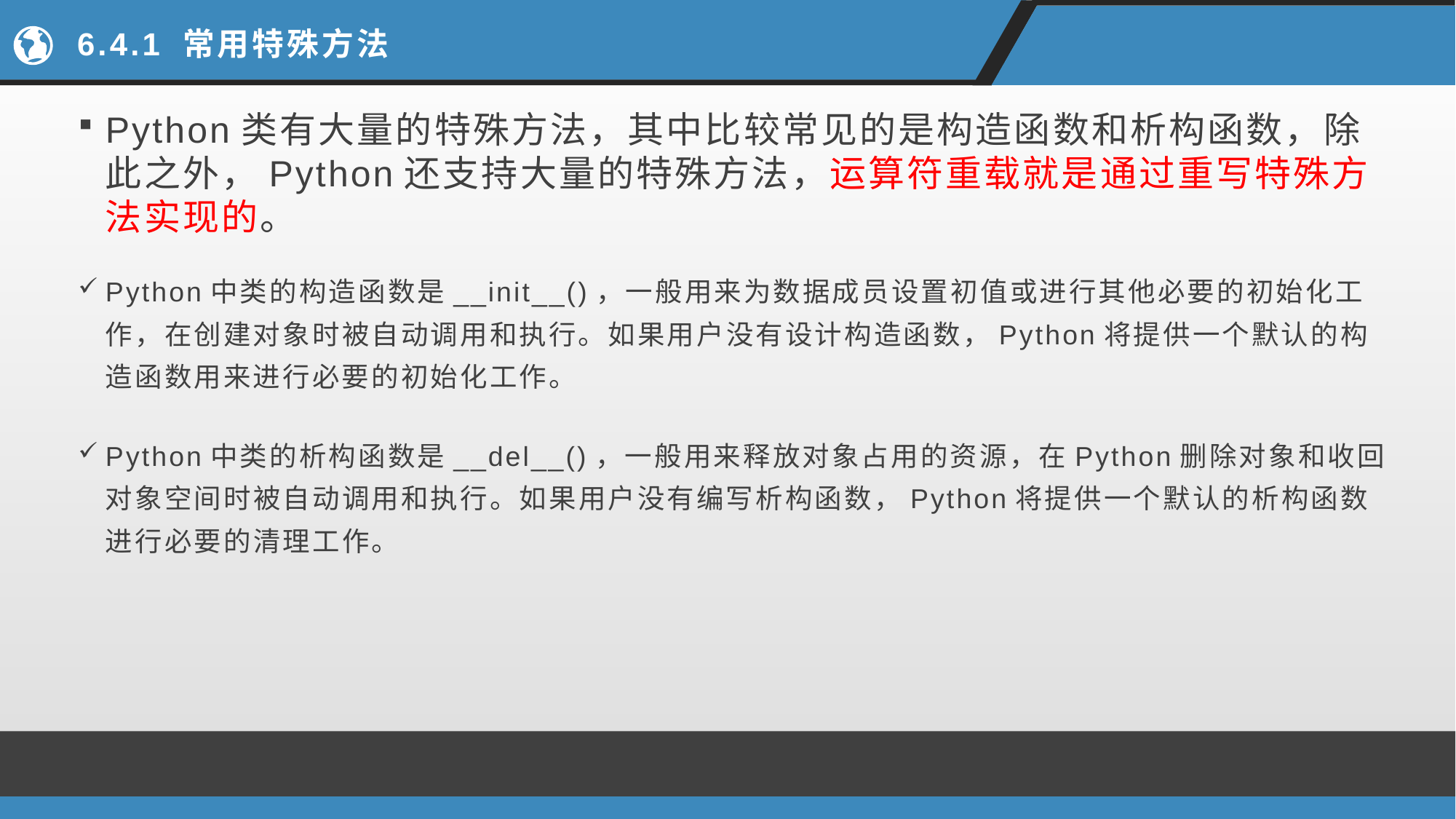

# 6.4.1 常用特殊方法

Python类有大量的特殊方法，其中比较常见的是构造函数和析构函数，除此之外，Python还支持大量的特殊方法，运算符重载就是通过重写特殊方法实现的。
Python中类的构造函数是__init__()，一般用来为数据成员设置初值或进行其他必要的初始化工作，在创建对象时被自动调用和执行。如果用户没有设计构造函数，Python将提供一个默认的构造函数用来进行必要的初始化工作。
Python中类的析构函数是__del__()，一般用来释放对象占用的资源，在Python删除对象和收回对象空间时被自动调用和执行。如果用户没有编写析构函数，Python将提供一个默认的析构函数进行必要的清理工作。
53